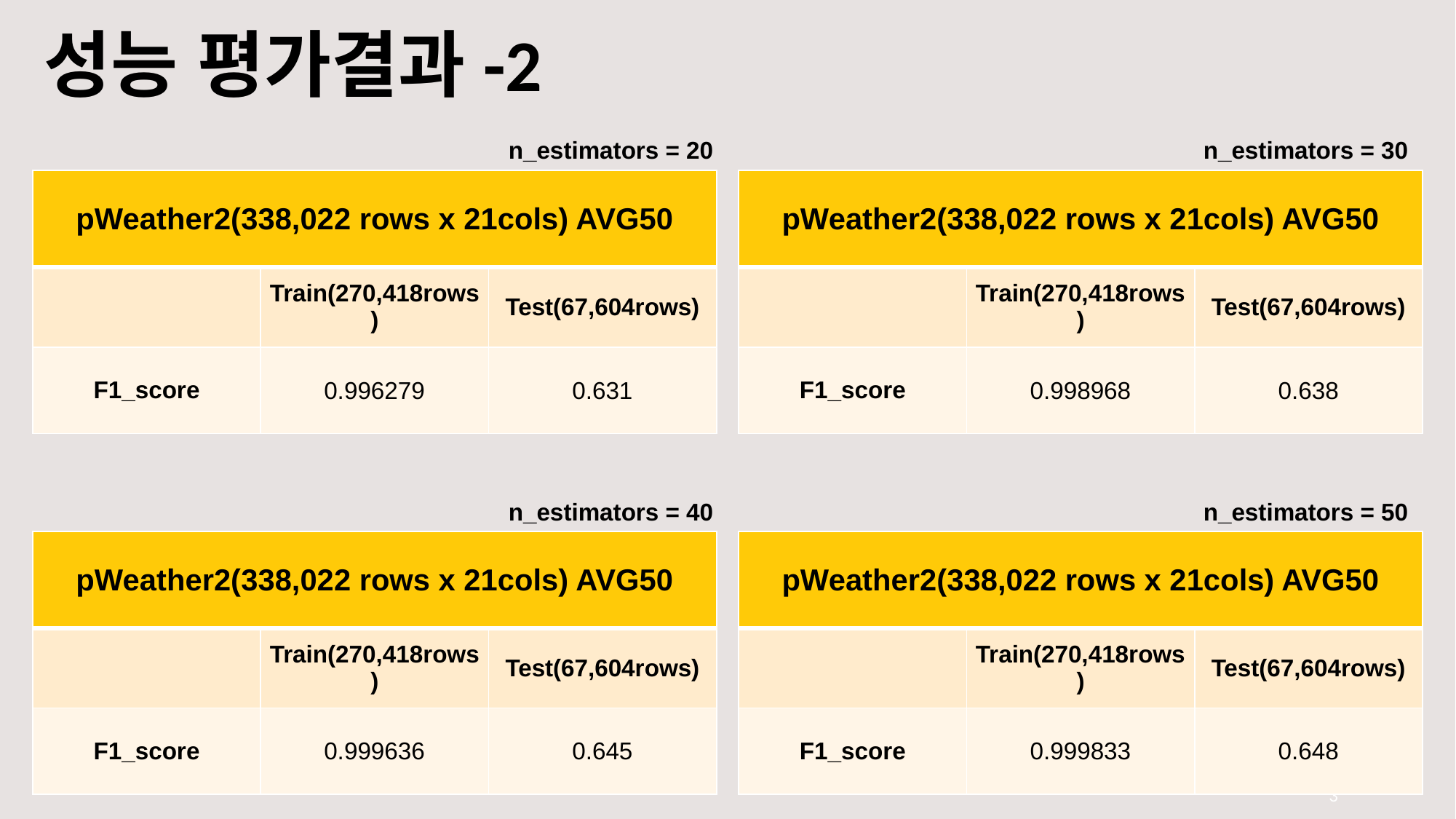

# 성능 평가결과-2
n_estimators = 20
n_estimators = 30
| pWeather2(338,022 rows x 21cols) AVG50 |  |  |
| --- | --- | --- |
|  | Train(270,418rows) | Test(67,604rows) |
| F1\_score | 0.996279 | 0.631 |
| pWeather2(338,022 rows x 21cols) AVG50 |  |  |
| --- | --- | --- |
|  | Train(270,418rows) | Test(67,604rows) |
| F1\_score | 0.998968 | 0.638 |
n_estimators = 40
n_estimators = 50
| pWeather2(338,022 rows x 21cols) AVG50 |  |  |
| --- | --- | --- |
|  | Train(270,418rows) | Test(67,604rows) |
| F1\_score | 0.999636 | 0.645 |
| pWeather2(338,022 rows x 21cols) AVG50 |  |  |
| --- | --- | --- |
|  | Train(270,418rows) | Test(67,604rows) |
| F1\_score | 0.999833 | 0.648 |
3